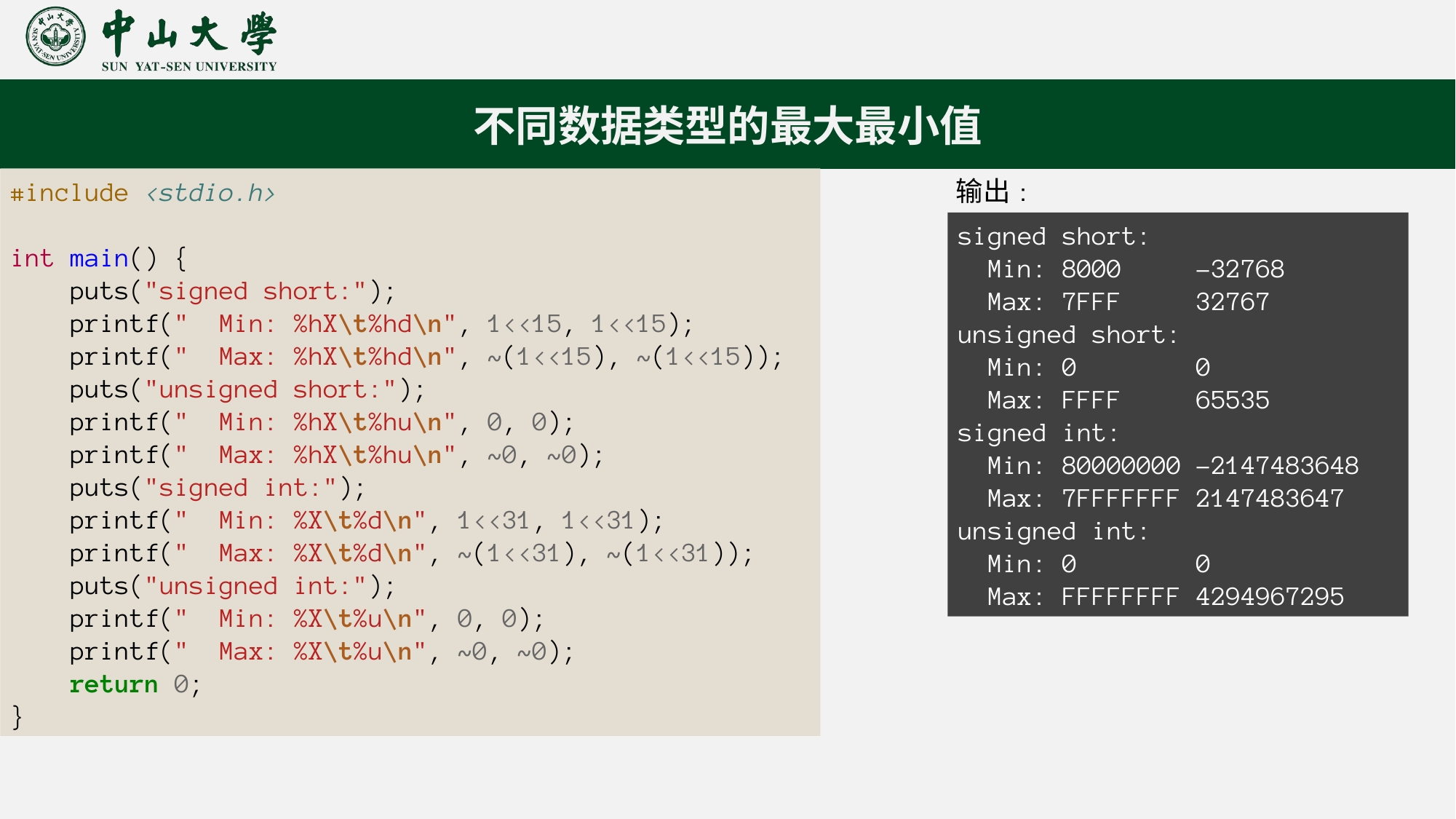

不同数据类型的最大最小值
#include <stdio.h>
int main() {
    puts("signed short:");
    printf("  Min: %hX\t%hd\n", 1<<15, 1<<15);
    printf("  Max: %hX\t%hd\n", ~(1<<15), ~(1<<15));
    puts("unsigned short:");
    printf("  Min: %hX\t%hu\n", 0, 0);
    printf("  Max: %hX\t%hu\n", ~0, ~0);
    puts("signed int:");
    printf("  Min: %X\t%d\n", 1<<31, 1<<31);
    printf("  Max: %X\t%d\n", ~(1<<31), ~(1<<31));
    puts("unsigned int:");
    printf("  Min: %X\t%u\n", 0, 0);
    printf("  Max: %X\t%u\n", ~0, ~0);
    return 0;
}
输出:
signed short:
  Min: 8000     -32768
  Max: 7FFF     32767
unsigned short:
  Min: 0        0
  Max: FFFF     65535
signed int:
  Min: 80000000 -2147483648
  Max: 7FFFFFFF 2147483647
unsigned int:
  Min: 0        0
  Max: FFFFFFFF 4294967295